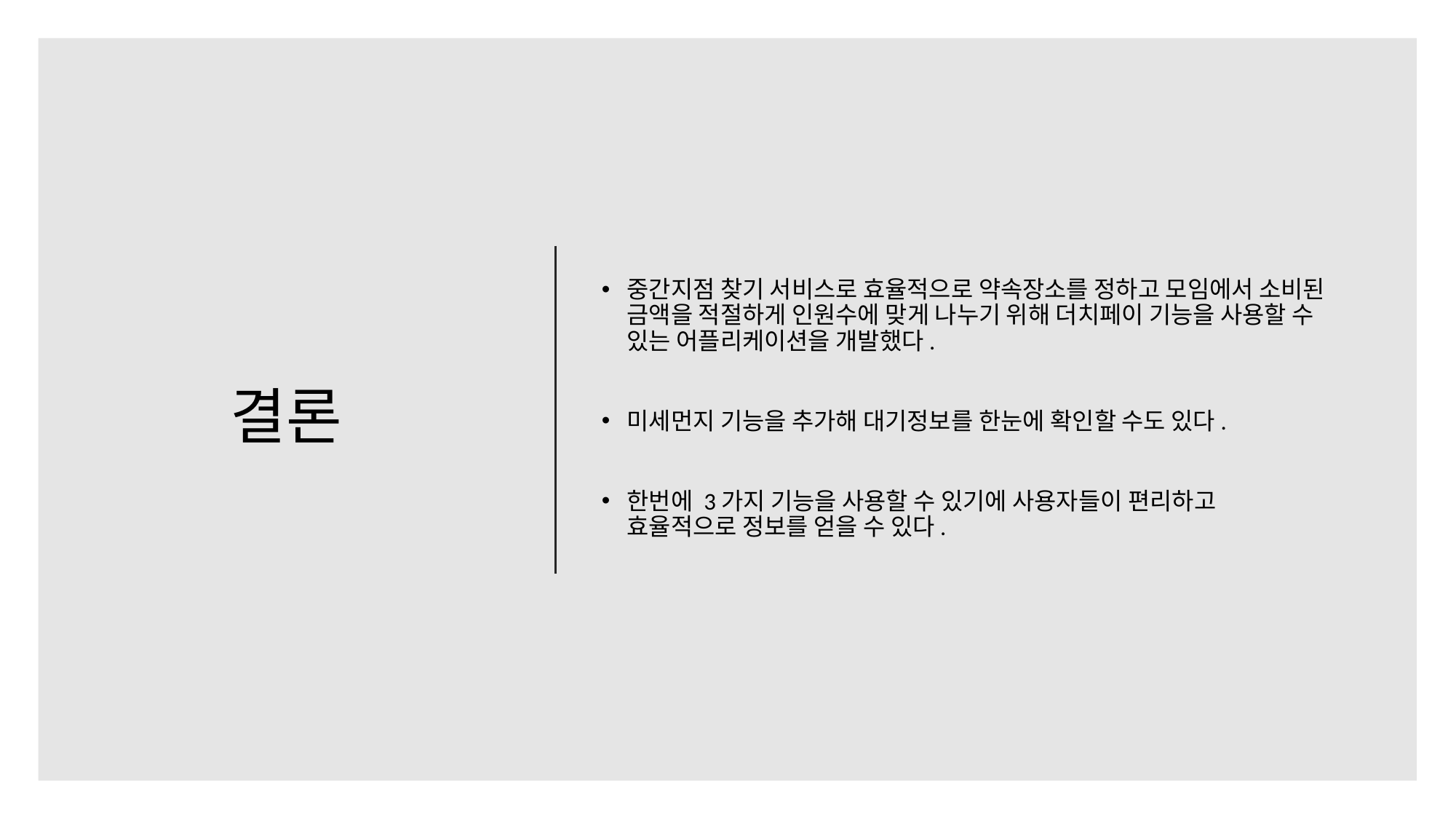

중간지점 찾기 서비스로 효율적으로 약속장소를 정하고 모임에서 소비된 금액을 적절하게 인원수에 맞게 나누기 위해 더치페이 기능을 사용할 수 있는 어플리케이션을 개발했다.

미세먼지 기능을 추가해 대기정보를 한눈에 확인할 수도 있다.

한번에 3가지 기능을 사용할 수 있기에 사용자들이 편리하고 효율적으로 정보를 얻을 수 있다.
결론